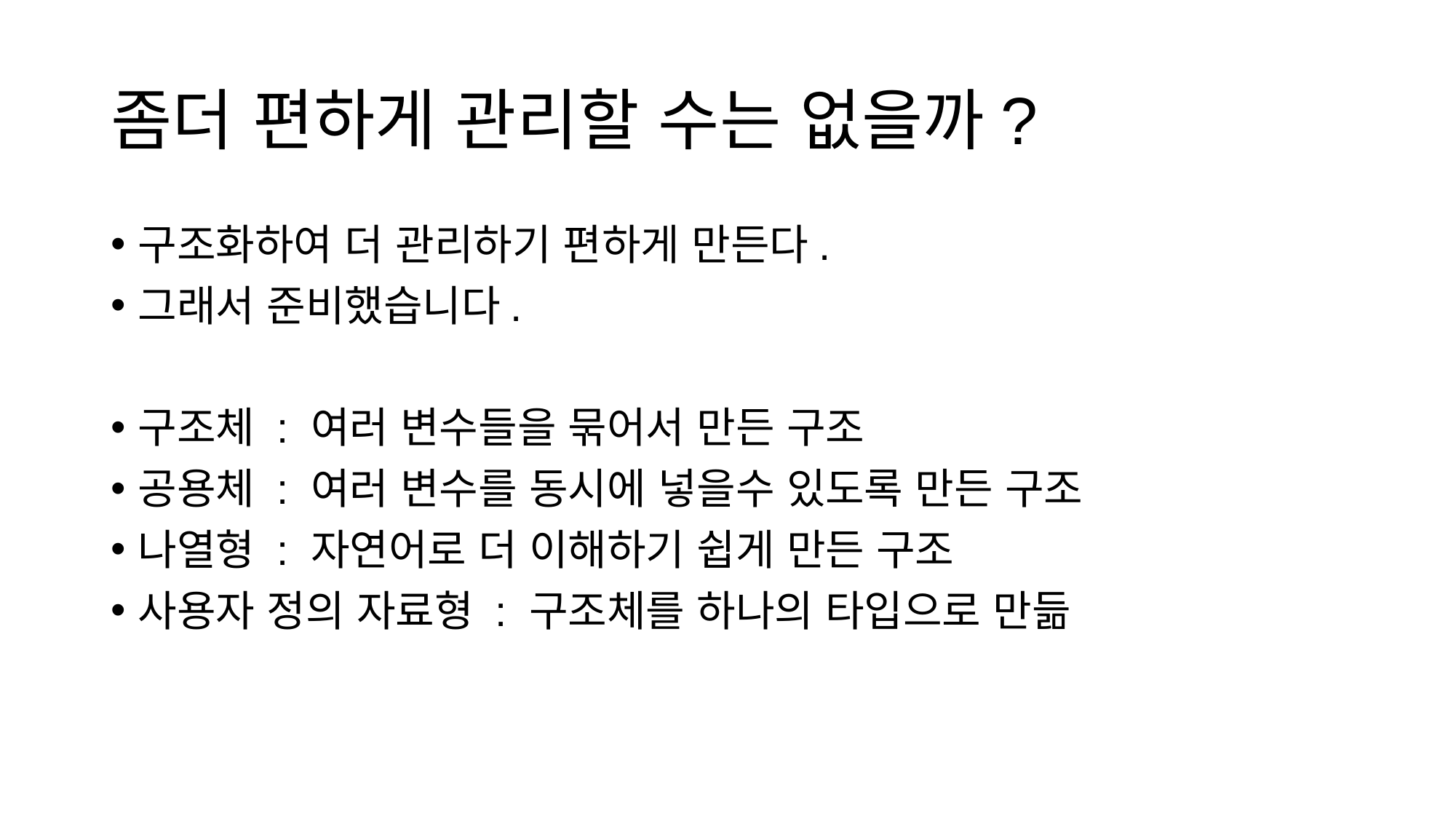

# 좀더 편하게 관리할 수는 없을까?
구조화하여 더 관리하기 편하게 만든다.
그래서 준비했습니다.

구조체 : 여러 변수들을 묶어서 만든 구조
공용체 : 여러 변수를 동시에 넣을수 있도록 만든 구조
나열형 : 자연어로 더 이해하기 쉽게 만든 구조
사용자 정의 자료형 : 구조체를 하나의 타입으로 만듦